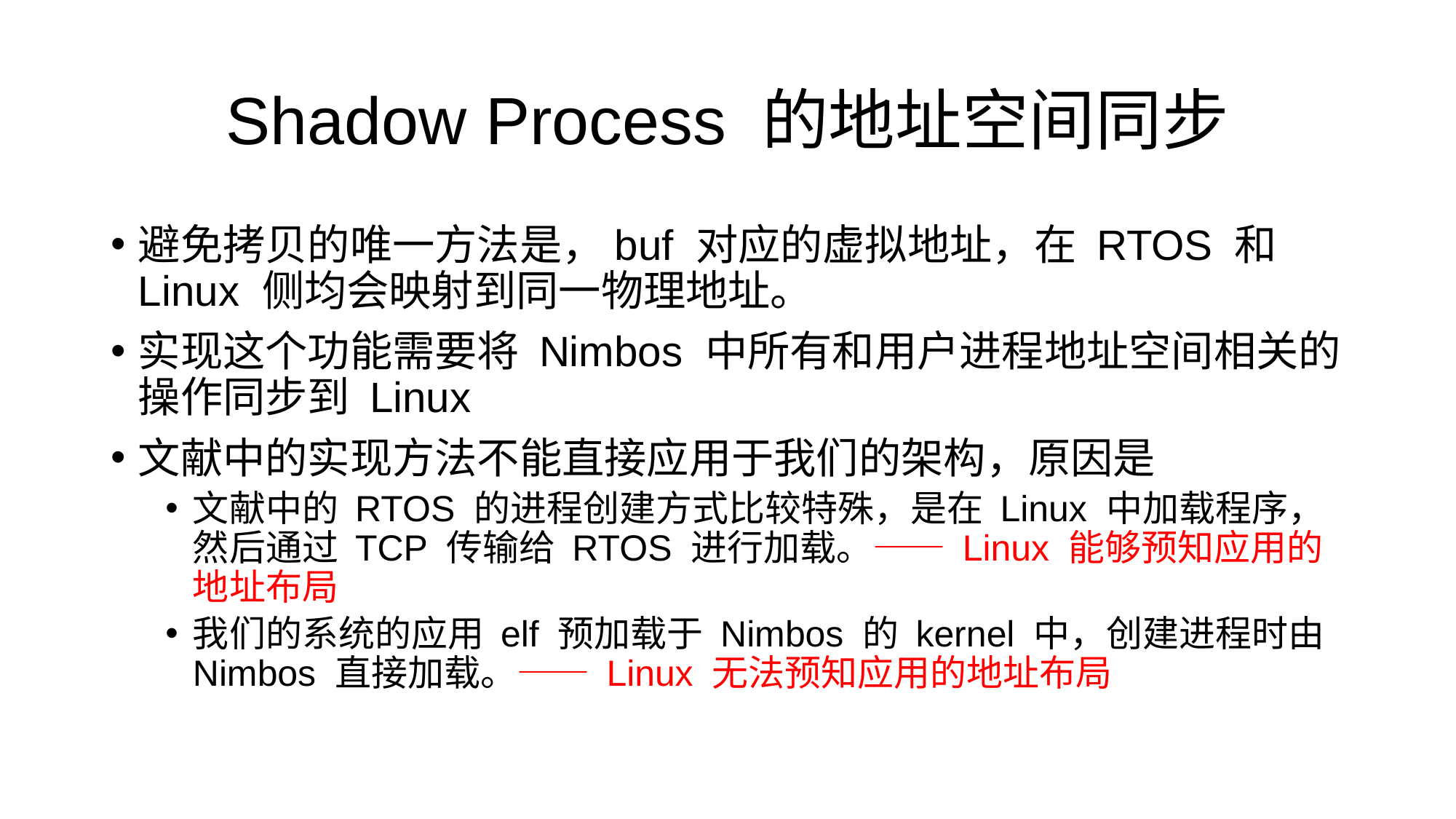

# Shadow Process 的地址空间同步
避免拷贝的唯一方法是，buf 对应的虚拟地址，在 RTOS 和 Linux 侧均会映射到同一物理地址。
实现这个功能需要将 Nimbos 中所有和用户进程地址空间相关的操作同步到 Linux
文献中的实现方法不能直接应用于我们的架构，原因是
文献中的 RTOS 的进程创建方式比较特殊，是在 Linux 中加载程序，然后通过 TCP 传输给 RTOS 进行加载。—— Linux 能够预知应用的地址布局
我们的系统的应用 elf 预加载于 Nimbos 的 kernel 中，创建进程时由 Nimbos 直接加载。—— Linux 无法预知应用的地址布局